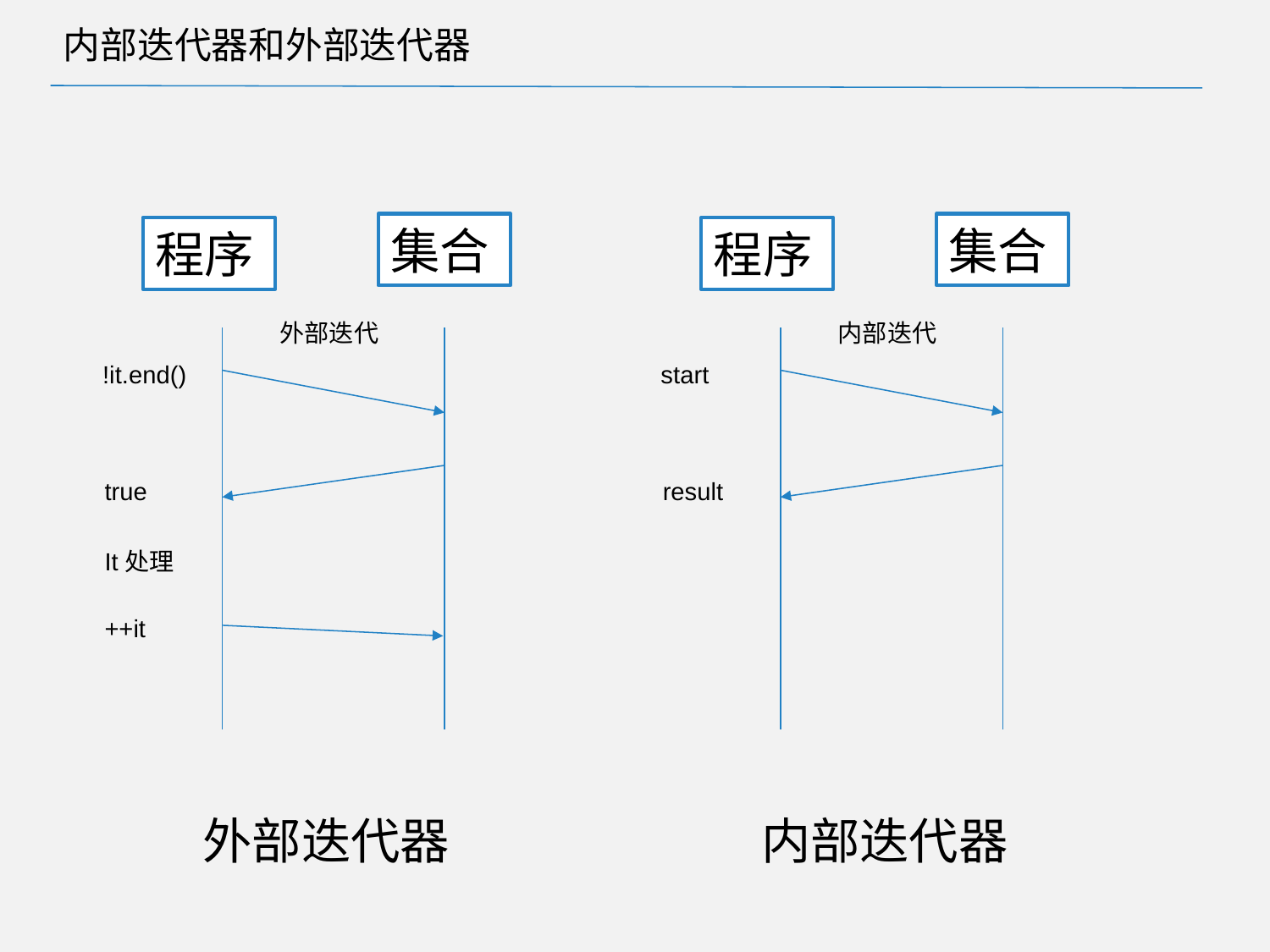

# 内部迭代器和外部迭代器
集合
集合
程序
程序
外部迭代
内部迭代
!it.end()
start
true
result
It处理
++it
外部迭代器
内部迭代器